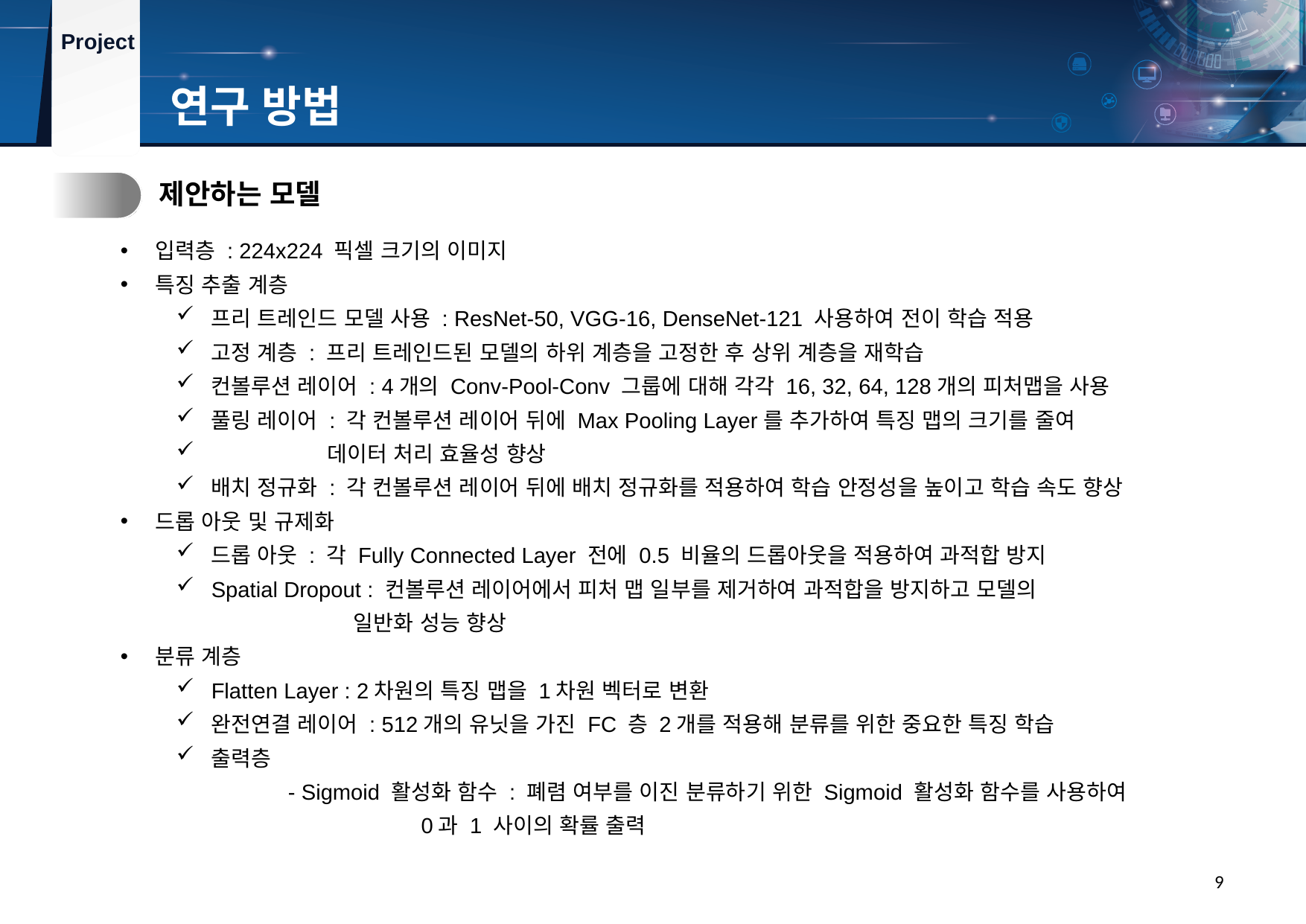

연구 방법

3.
제안하는 모델
입력층 : 224x224 픽셀 크기의 이미지
특징 추출 계층
프리 트레인드 모델 사용 : ResNet-50, VGG-16, DenseNet-121 사용하여 전이 학습 적용
고정 계층 : 프리 트레인드된 모델의 하위 계층을 고정한 후 상위 계층을 재학습
컨볼루션 레이어 : 4개의 Conv-Pool-Conv 그룹에 대해 각각 16, 32, 64, 128개의 피처맵을 사용
풀링 레이어 : 각 컨볼루션 레이어 뒤에 Max Pooling Layer를 추가하여 특징 맵의 크기를 줄여
                  데이터 처리 효율성 향상
배치 정규화 : 각 컨볼루션 레이어 뒤에 배치 정규화를 적용하여 학습 안정성을 높이고 학습 속도 향상
드롭 아웃 및 규제화
드롭 아웃 : 각 Fully Connected Layer 전에 0.5 비율의 드롭아웃을 적용하여 과적합 방지
Spatial Dropout : 컨볼루션 레이어에서 피처 맵 일부를 제거하여 과적합을 방지하고 모델의
                            일반화 성능 향상
분류 계층
Flatten Layer : 2차원의 특징 맵을 1차원 벡터로 변환
완전연결 레이어 : 512개의 유닛을 가진 FC 층 2개를 적용해 분류를 위한 중요한 특징 학습
출력층
	- Sigmoid 활성화 함수 : 폐렴 여부를 이진 분류하기 위한 Sigmoid 활성화 함수를 사용하여
                                       0과 1 사이의 확률 출력
9